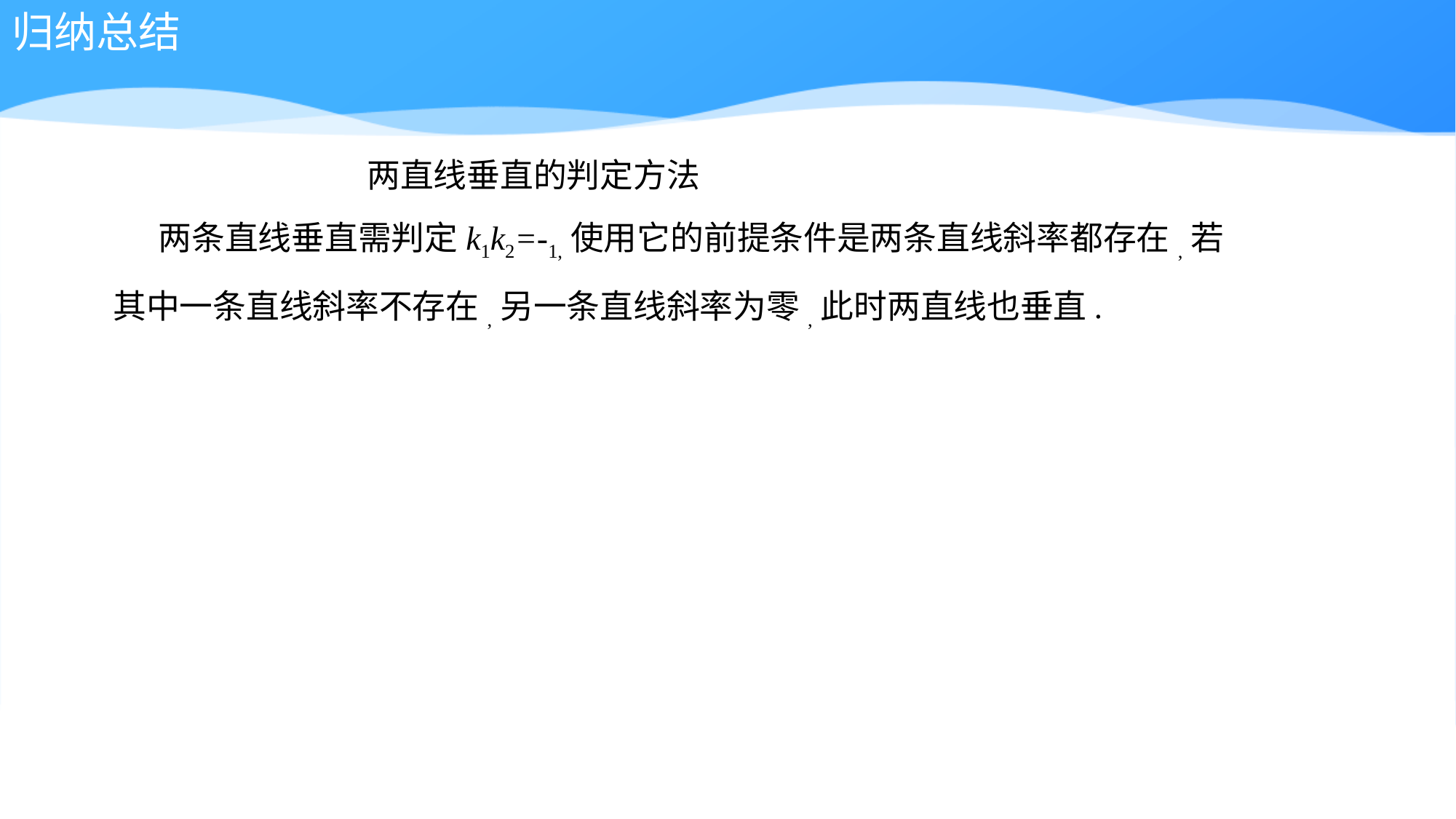

归纳总结
                                 两直线垂直的判定方法
     两条直线垂直需判定k1k2=-1,使用它的前提条件是两条直线斜率都存在,若其中一条直线斜率不存在,另一条直线斜率为零,此时两直线也垂直.